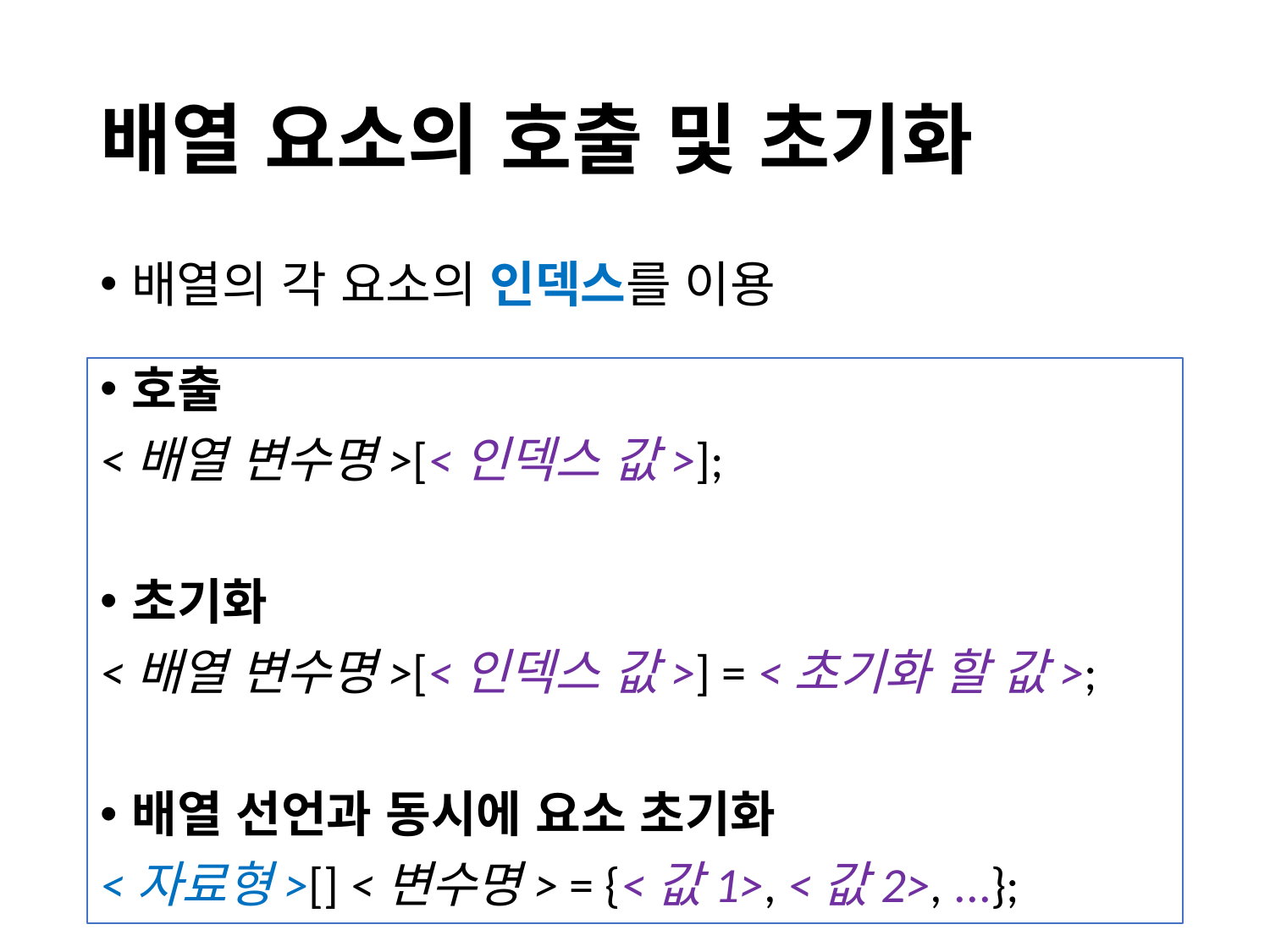

# 배열 요소의 호출 및 초기화
배열의 각 요소의 인덱스를 이용
호출
<배열 변수명>[<인덱스 값>];

초기화
<배열 변수명>[<인덱스 값>] = <초기화 할 값>;

배열 선언과 동시에 요소 초기화
<자료형>[] <변수명> = {<값1>, <값2>, ...};